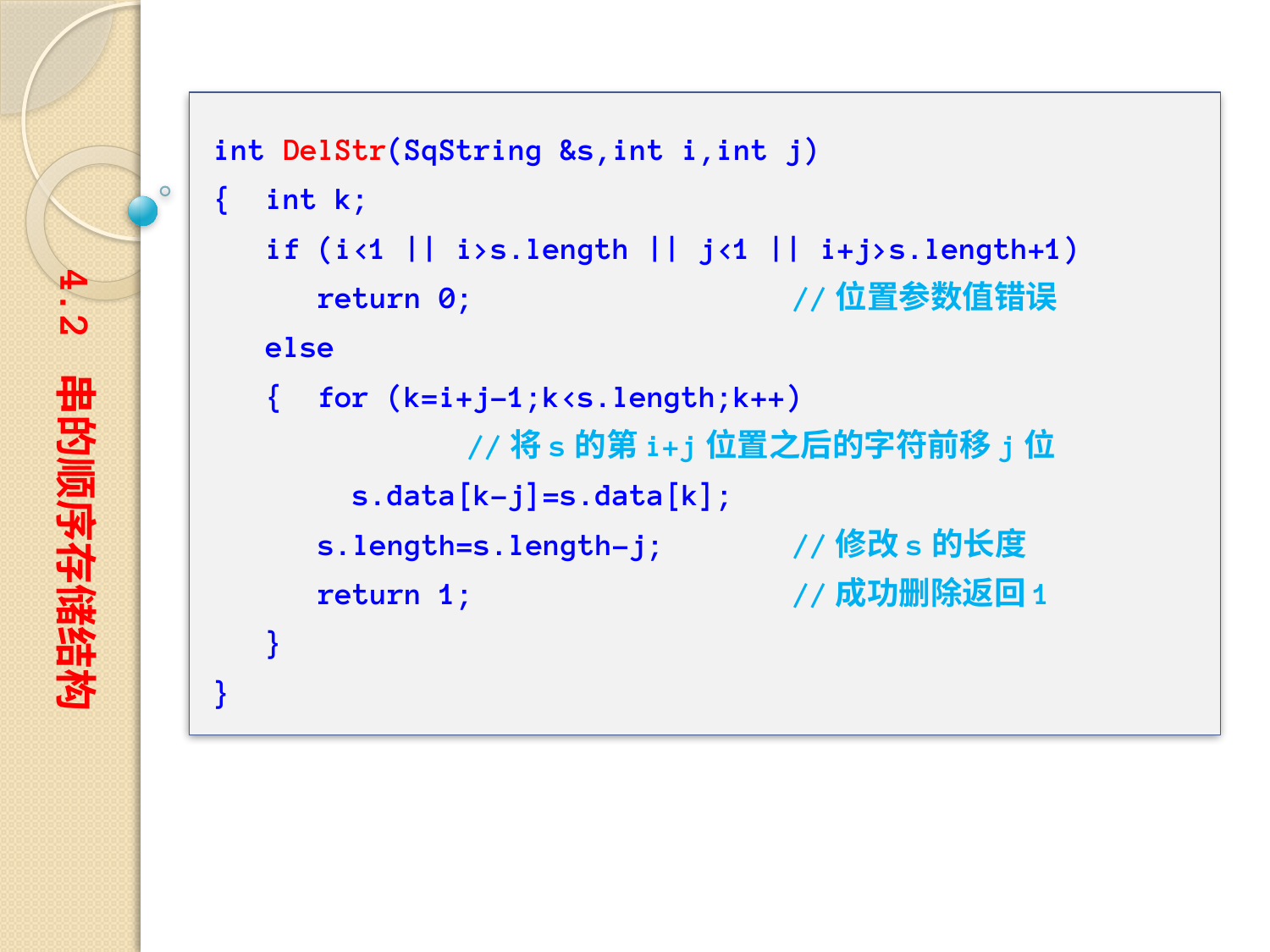

int DelStr(SqString &s,int i,int j)
{  int k;
   if (i<1 || i>s.length || j<1 || i+j>s.length+1)
      return 0;		　　//位置参数值错误
   else
   {  for (k=i+j-1;k<s.length;k++)
		//将s的第i+j位置之后的字符前移j位
        s.data[k-j]=s.data[k];
      s.length=s.length-j;	　　//修改s的长度
      return 1;		　　//成功删除返回1
   }
}
4.2 串的顺序存储结构